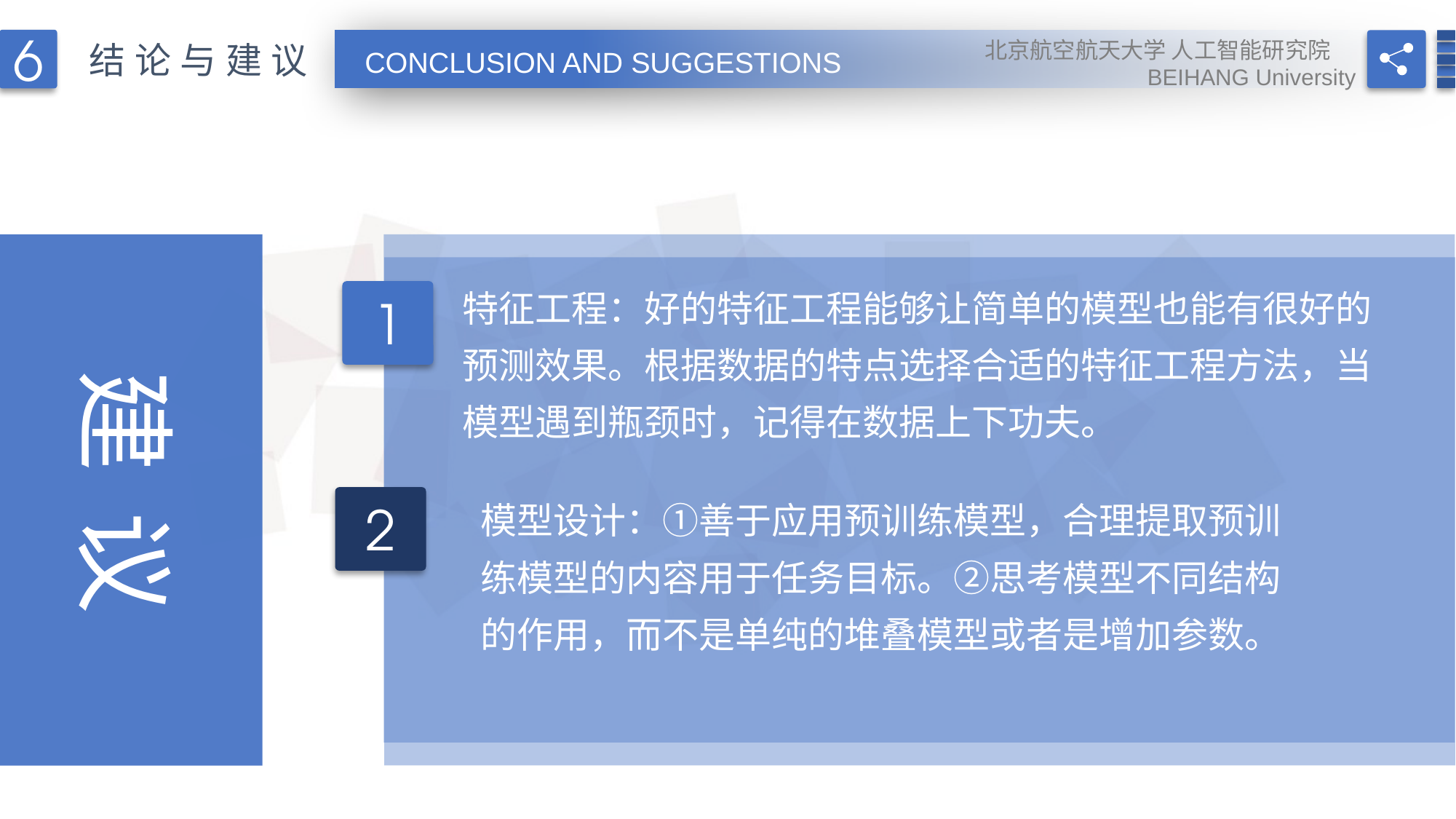

6
北京航空航天大学 人工智能研究院
BEIHANG University

结论与建议
CONCLUSION AND SUGGESTIONS

特征工程：好的特征工程能够让简单的模型也能有很好的预测效果。根据数据的特点选择合适的特征工程方法，当模型遇到瓶颈时，记得在数据上下功夫。
1
建 议
模型设计：①善于应用预训练模型，合理提取预训练模型的内容用于任务目标。②思考模型不同结构的作用，而不是单纯的堆叠模型或者是增加参数。

2